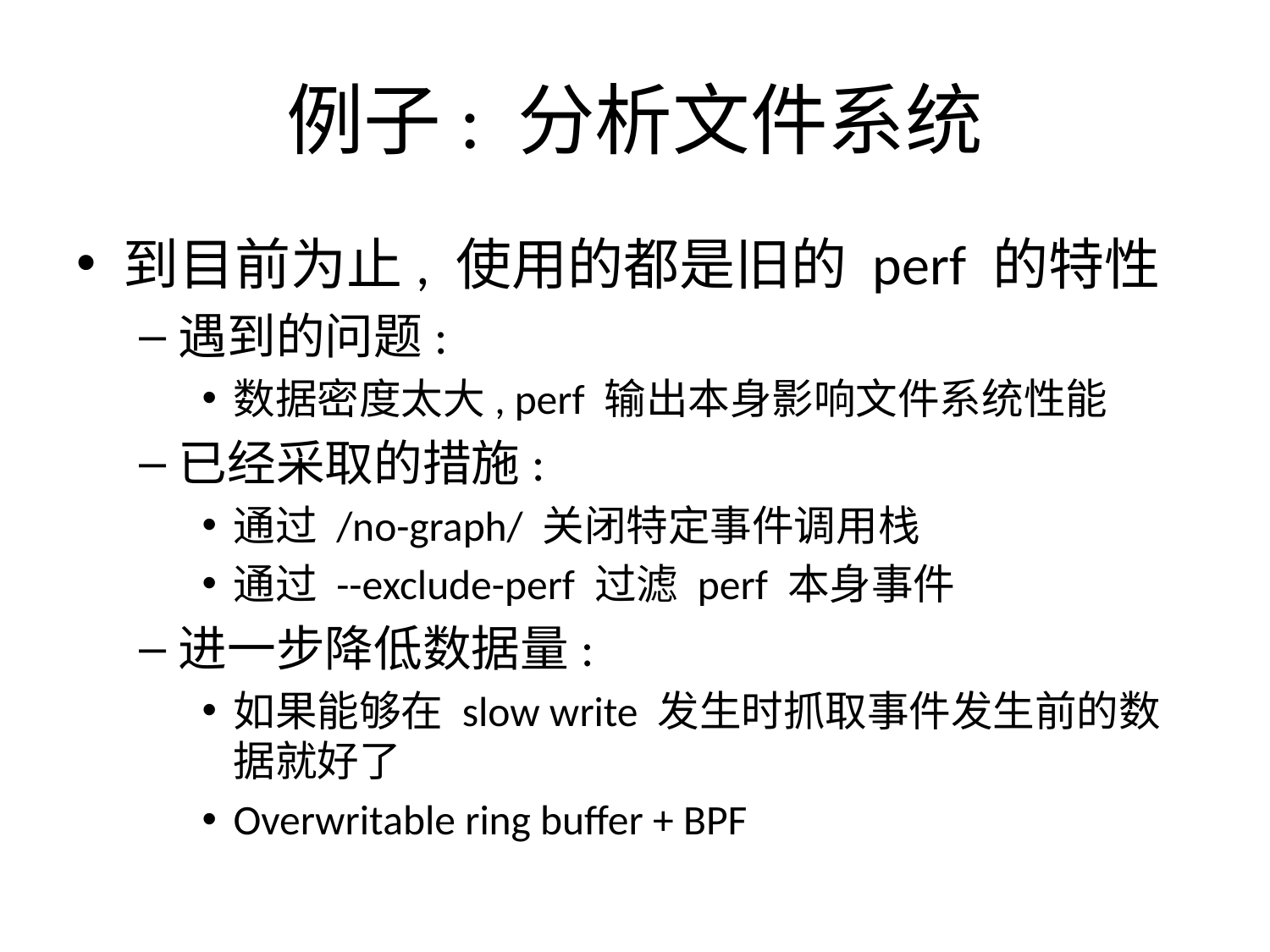

# 例子: 分析文件系统
到目前为止, 使用的都是旧的 perf 的特性
遇到的问题:
数据密度太大, perf 输出本身影响文件系统性能
已经采取的措施:
通过 /no-graph/ 关闭特定事件调用栈
通过 --exclude-perf 过滤 perf 本身事件
进一步降低数据量:
如果能够在 slow write 发生时抓取事件发生前的数据就好了
Overwritable ring buffer + BPF